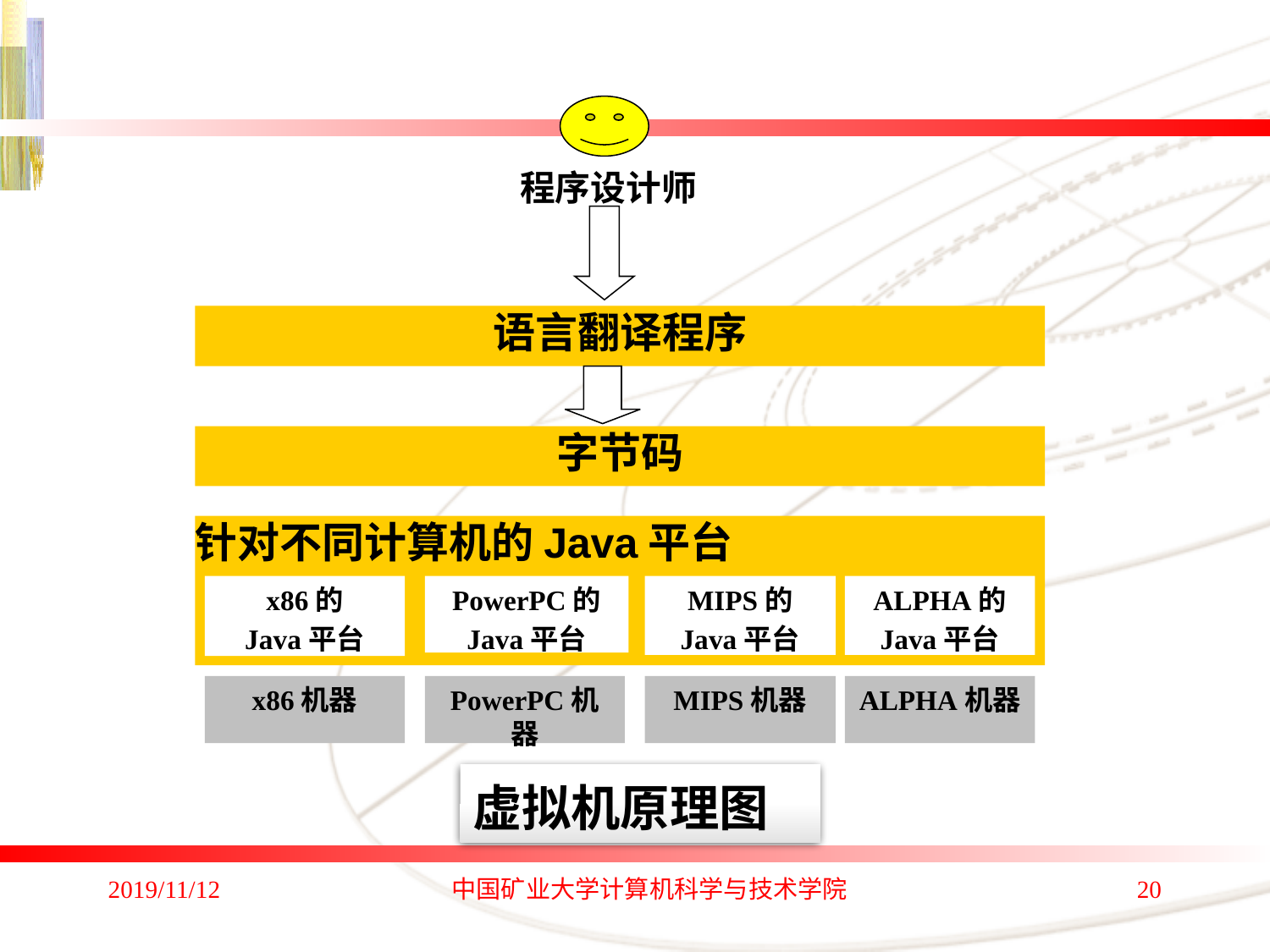

程序设计师

语言翻译程序

字节码
针对不同计算机的Java平台
x86的
Java平台
PowerPC的
Java平台
MIPS的
Java平台
ALPHA的
Java平台
x86机器
PowerPC机器
MIPS机器
ALPHA机器
虚拟机原理图
2019/11/12
中国矿业大学计算机科学与技术学院
20